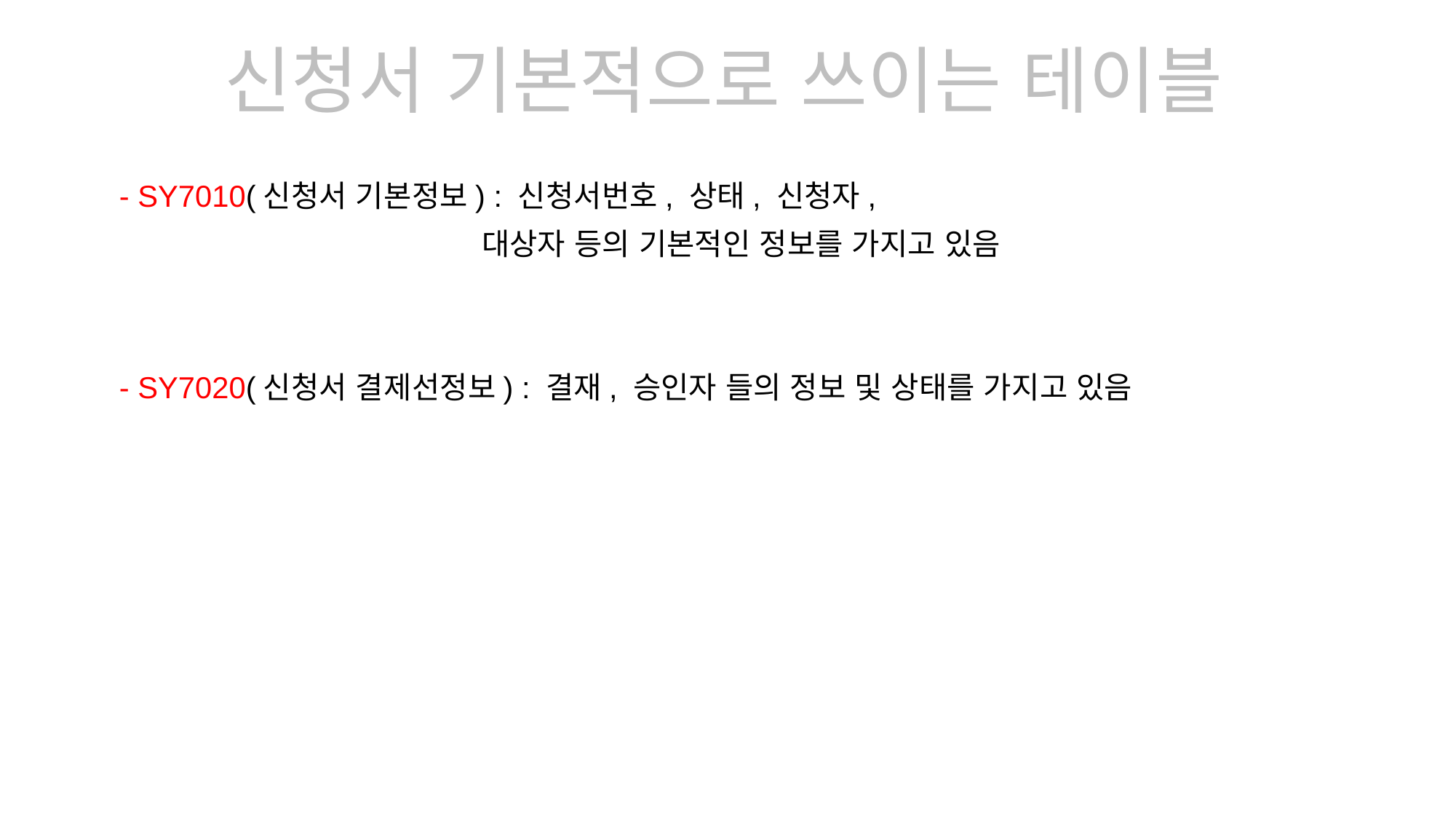

신청서 기본적으로 쓰이는 테이블
 - SY7010(신청서 기본정보) : 신청서번호, 상태, 신청자,
		                 대상자 등의 기본적인 정보를 가지고 있음

 - SY7020(신청서 결제선정보) : 결재, 승인자 들의 정보 및 상태를 가지고 있음